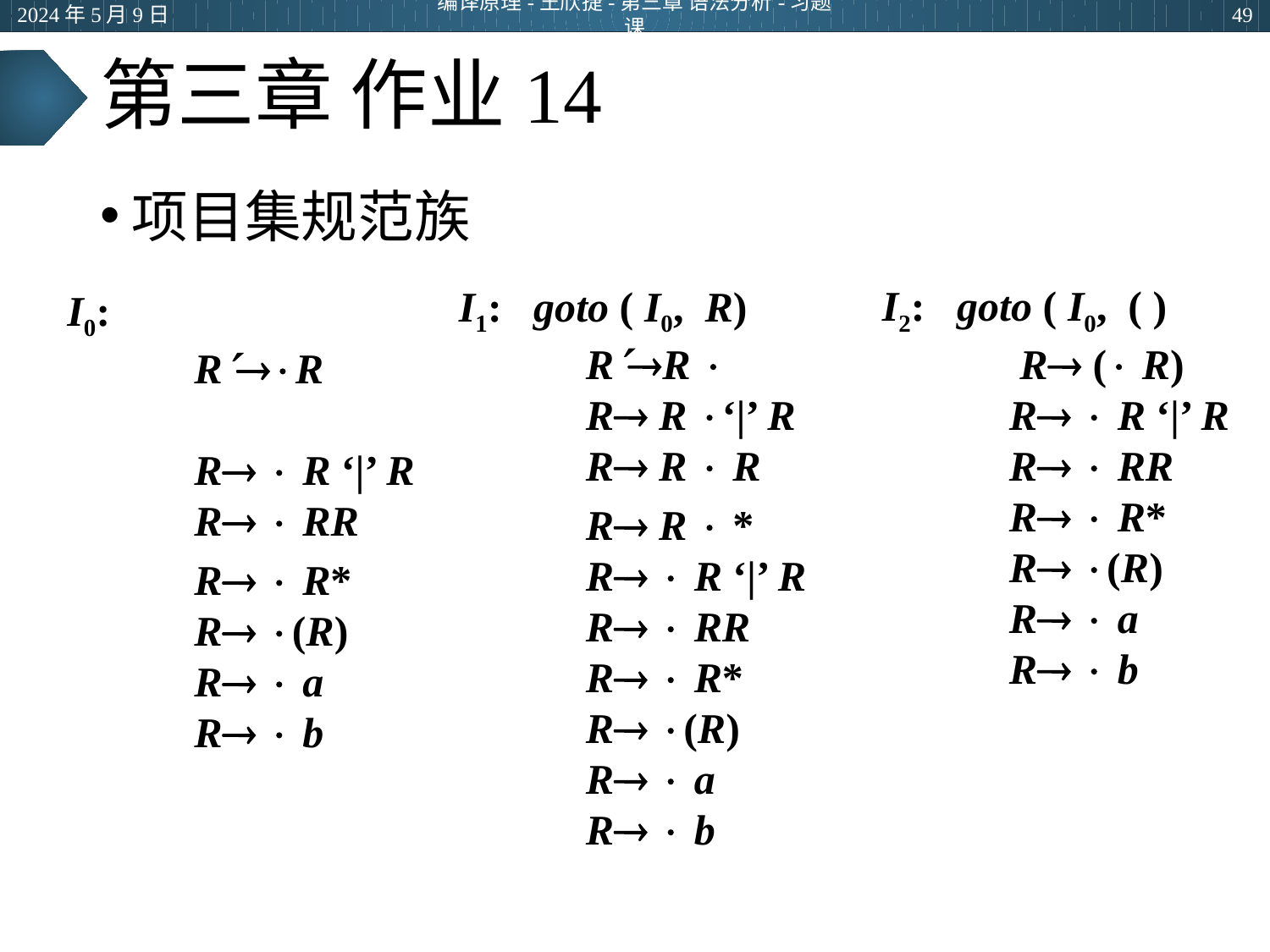

2024年5月9日
编译原理-王欣捷-第三章 语法分析-习题课
49
# 第三章 作业14
项目集规范族
I1:   goto ( I0,  R)
	R′→R ⋅
	R→ R ⋅‘|’ R
	R→ R ⋅ R
	R→ R ⋅ *
	R→ ⋅ R ‘|’ R
	R→ ⋅ RR
	R→ ⋅ R*
	R→ ⋅(R)
	R→ ⋅ a
	R→ ⋅ b
I2:   goto ( I0,  ( )
	 R→ (⋅ R)
	R→ ⋅ R ‘|’ R
	R→ ⋅ RR
	R→ ⋅ R*
	R→ ⋅(R)
	R→ ⋅ a
	R→ ⋅ b
I0:
	R′→⋅R
 	R→ ⋅ R ‘|’ R
	R→ ⋅ RR
	R→ ⋅ R*
	R→ ⋅(R)
	R→ ⋅ a
	R→ ⋅ b